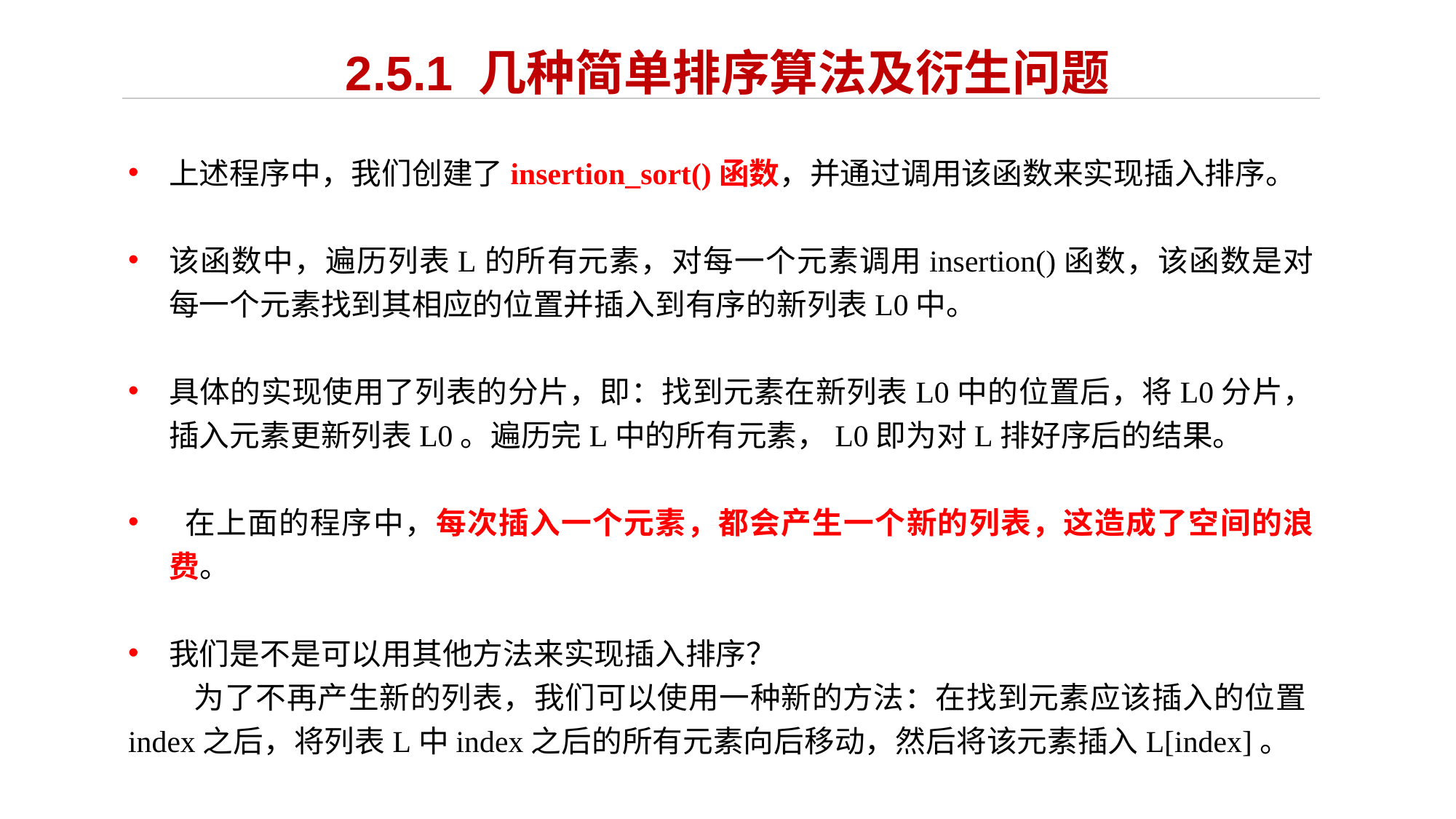

# 2.5.1 几种简单排序算法及衍生问题
上述程序中，我们创建了insertion_sort()函数，并通过调用该函数来实现插入排序。

该函数中，遍历列表L的所有元素，对每一个元素调用insertion()函数，该函数是对每一个元素找到其相应的位置并插入到有序的新列表L0中。

具体的实现使用了列表的分片，即：找到元素在新列表L0中的位置后，将L0分片，插入元素更新列表L0。遍历完L中的所有元素，L0即为对L排好序后的结果。

 在上面的程序中，每次插入一个元素，都会产生一个新的列表，这造成了空间的浪费。

我们是不是可以用其他方法来实现插入排序？
        为了不再产生新的列表，我们可以使用一种新的方法：在找到元素应该插入的位置index之后，将列表L中index之后的所有元素向后移动，然后将该元素插入L[index]。